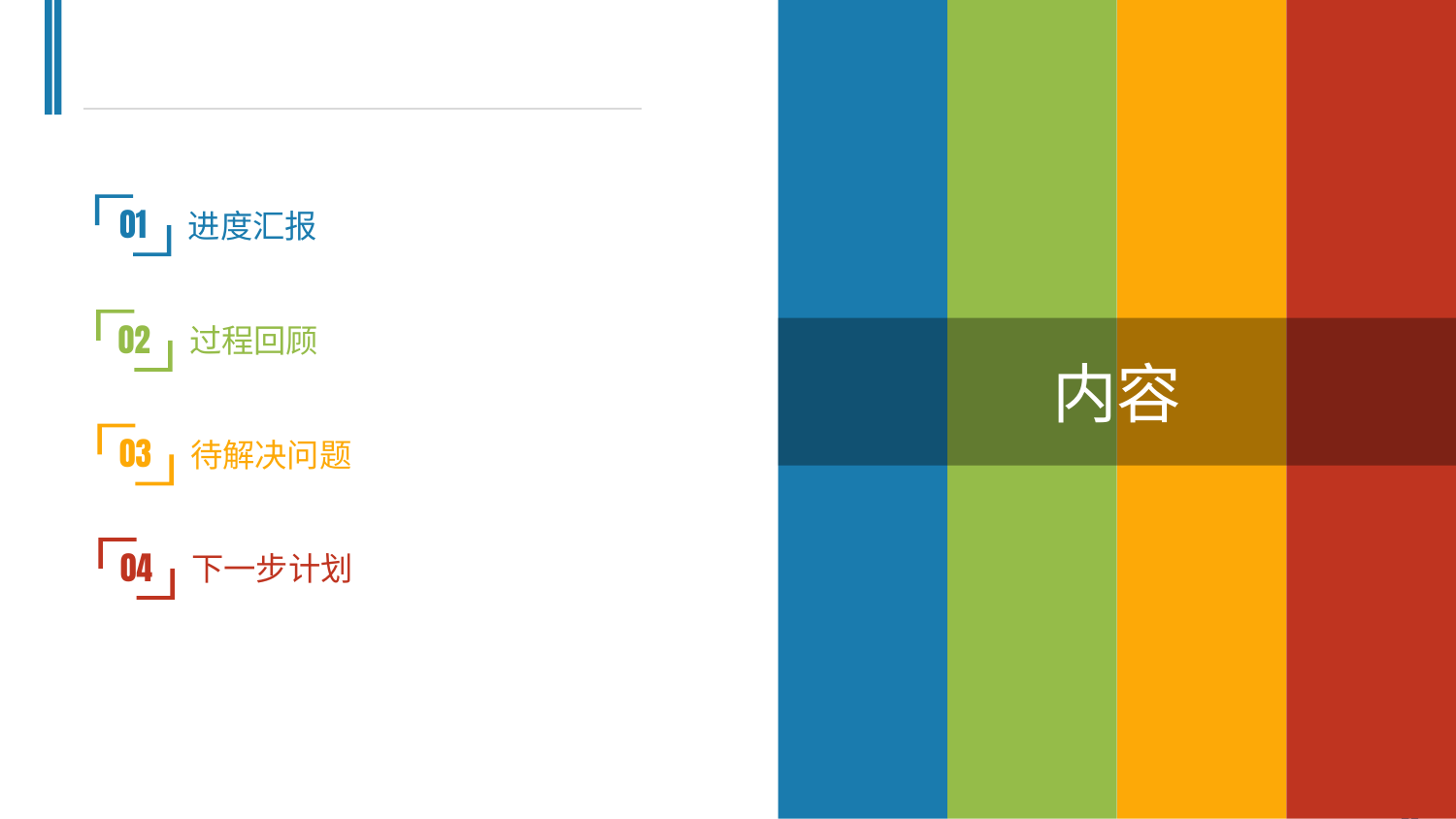

01
进度汇报
02
过程回顾
内容
03
待解决问题
04
下一步计划